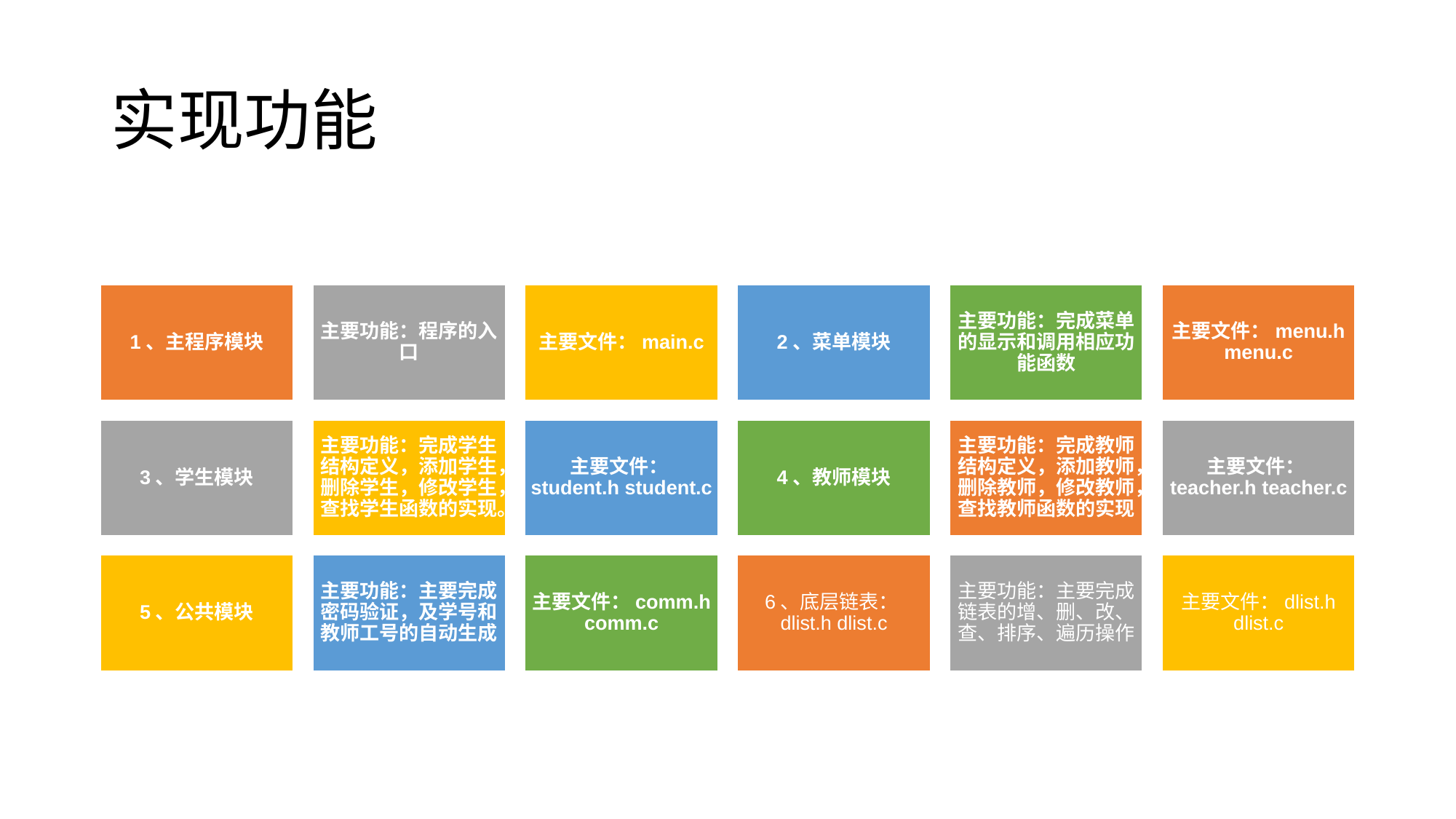

# 实现功能
1、主程序模块
主要功能：程序的入口
主要文件：main.c
2、菜单模块
主要功能：完成菜单的显示和调用相应功能函数
主要文件：menu.h menu.c
3、学生模块
主要功能：完成学生结构定义，添加学生，删除学生，修改学生，查找学生函数的实现。
主要文件：student.h student.c
4、教师模块
主要功能：完成教师结构定义，添加教师，删除教师，修改教师，查找教师函数的实现
主要文件：teacher.h teacher.c
5、公共模块
主要功能：主要完成密码验证，及学号和教师工号的自动生成
主要文件：comm.h comm.c
6、底层链表：dlist.h dlist.c
主要功能：主要完成链表的增、删、改、查、排序、遍历操作
主要文件：dlist.h dlist.c